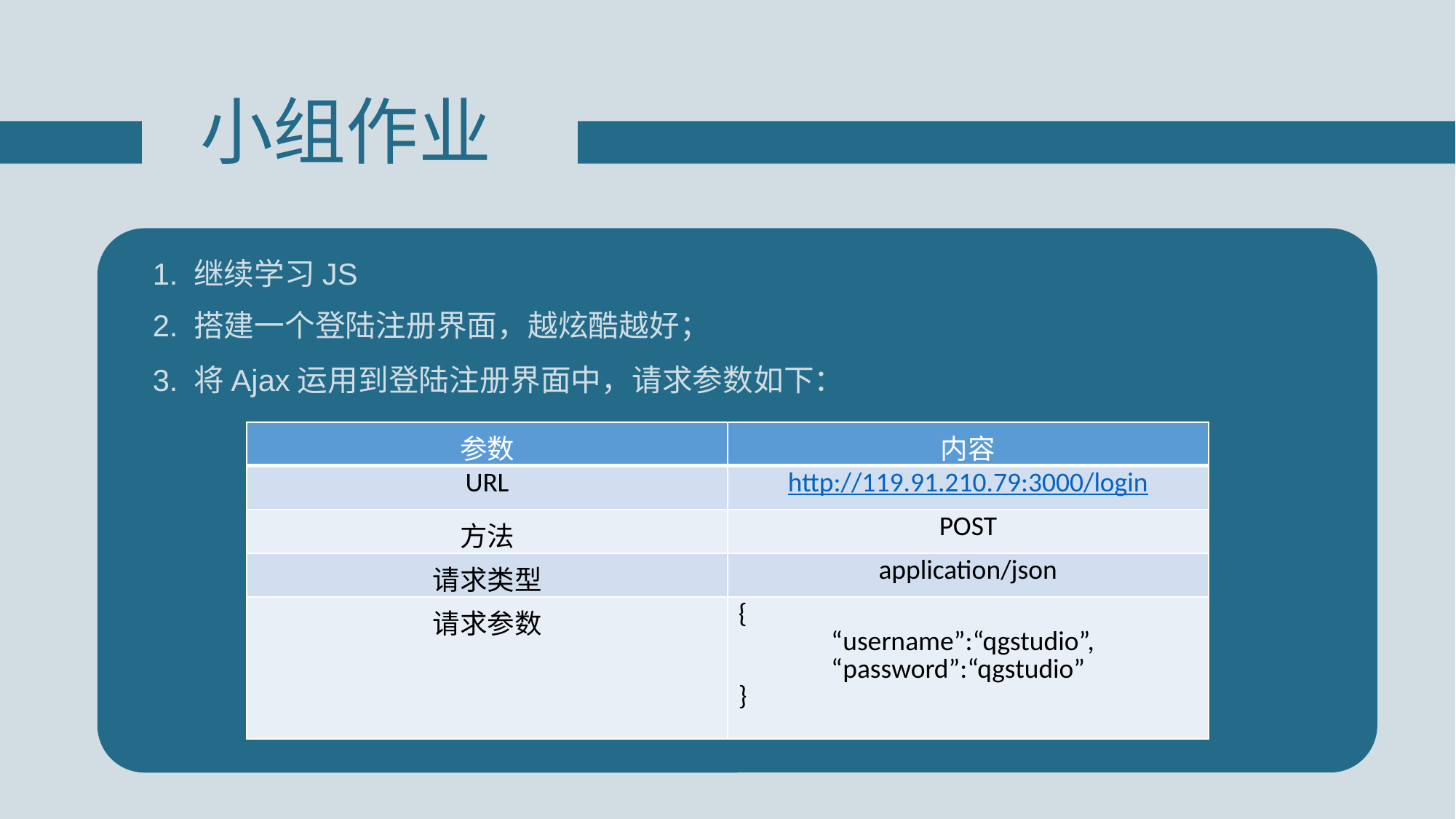

小组作业

1. 继续学习JS
2. 搭建一个登陆注册界面，越炫酷越好；
3. 将Ajax运用到登陆注册界面中，请求参数如下：
| 参数 | 内容 |
| --- | --- |
| URL | http://119.91.210.79:3000/login |
| 方法 | POST |
| 请求类型 | application/json |
| 请求参数 | { “username”:“qgstudio”, “password”:“qgstudio” } |